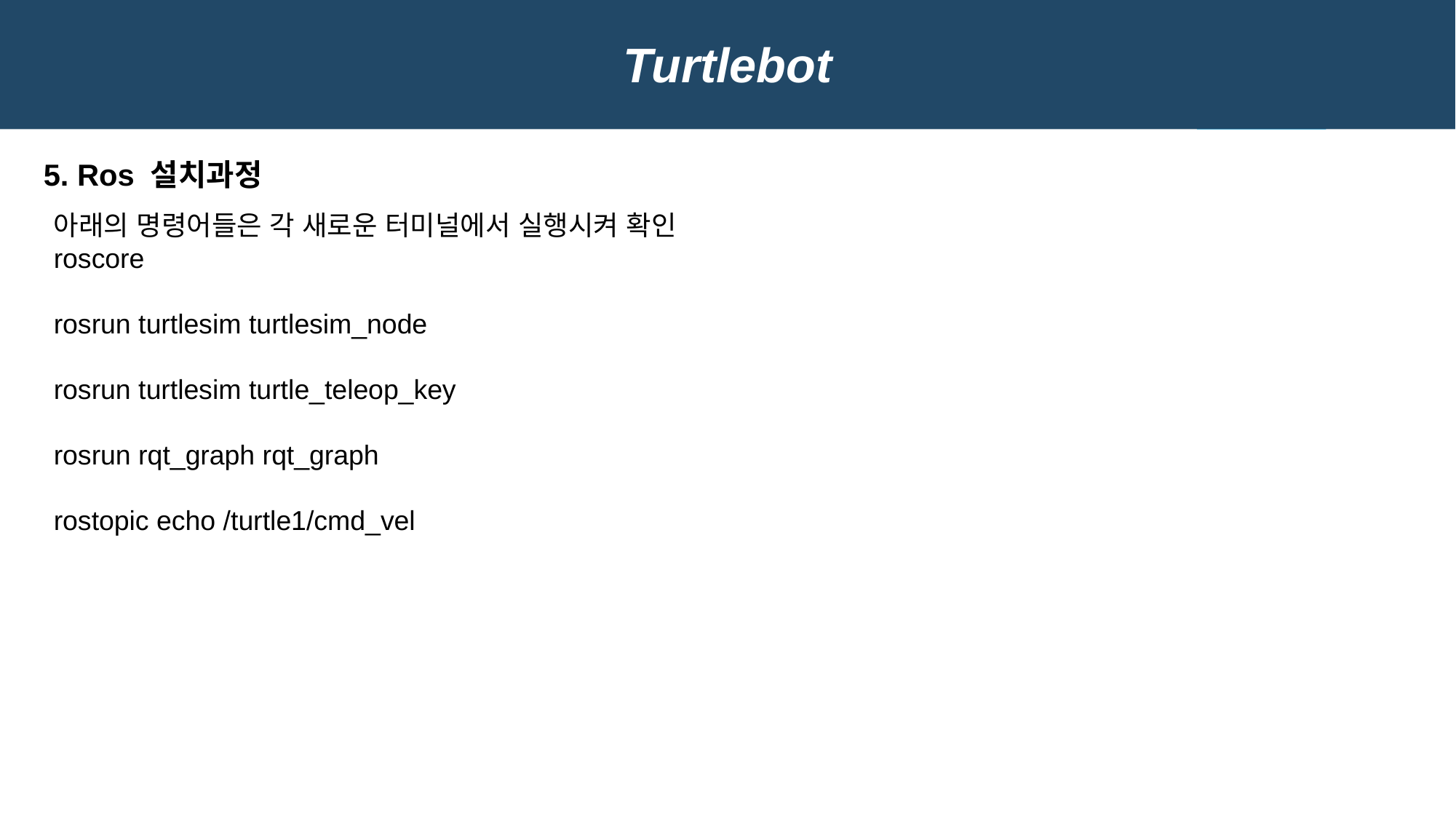

Turtlebot

5. Ros 설치과정

아래의 명령어들은 각 새로운 터미널에서 실행시켜 확인
roscore

rosrun turtlesim turtlesim_node

rosrun turtlesim turtle_teleop_key

rosrun rqt_graph rqt_graph

rostopic echo /turtle1/cmd_vel